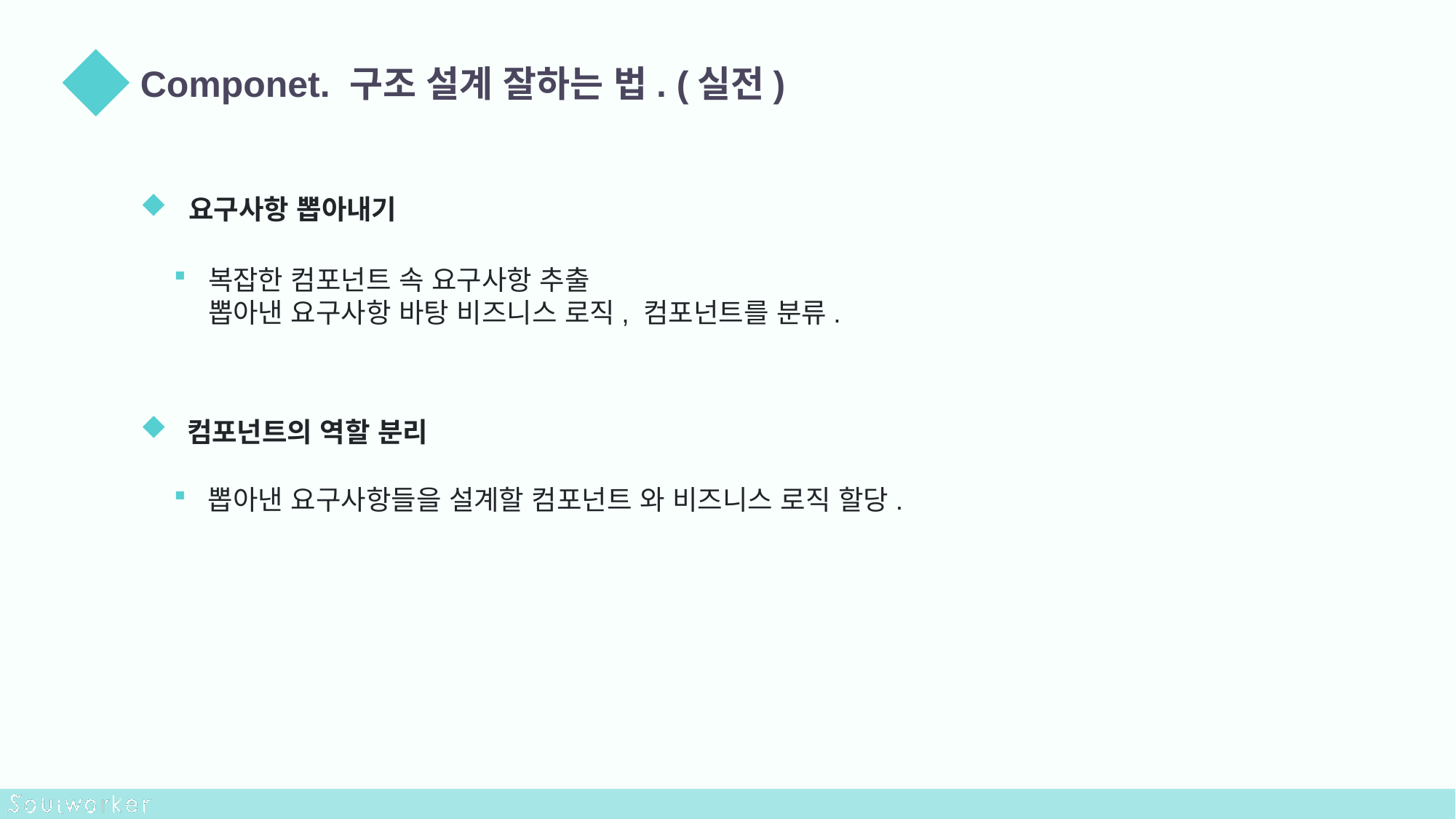

Componet. 구조 설계 잘하는 법. (실전)
 요구사항 뽑아내기
복잡한 컴포넌트 속 요구사항 추출
뽑아낸 요구사항 바탕 비즈니스 로직, 컴포넌트를 분류.
 컴포넌트의 역할 분리
뽑아낸 요구사항들을 설계할 컴포넌트 와 비즈니스 로직 할당.